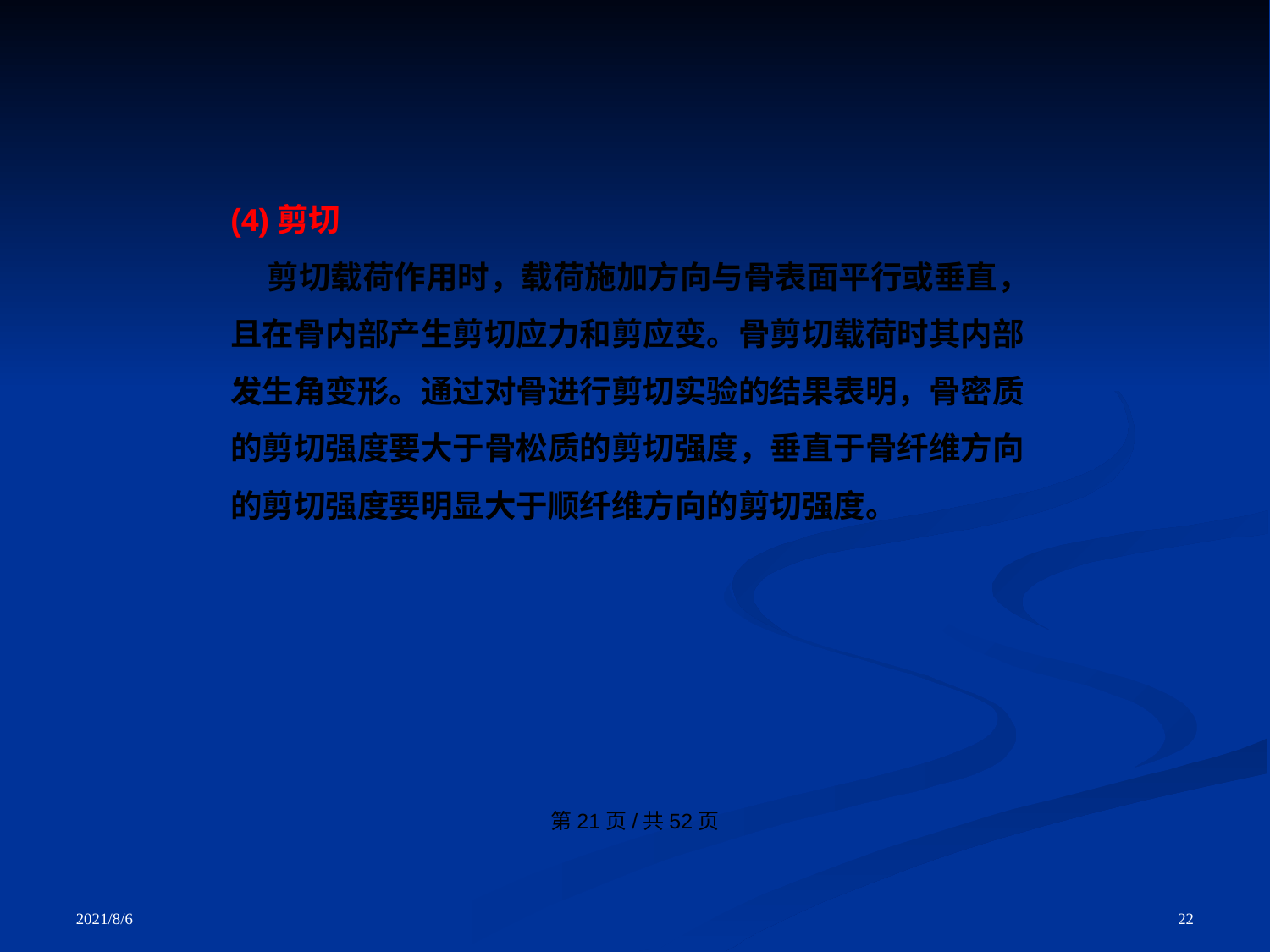

第21页/共52页
(4)剪切
    剪切载荷作用时，载荷施加方向与骨表面平行或垂直，且在骨内部产生剪切应力和剪应变。骨剪切载荷时其内部发生角变形。通过对骨进行剪切实验的结果表明，骨密质的剪切强度要大于骨松质的剪切强度，垂直于骨纤维方向的剪切强度要明显大于顺纤维方向的剪切强度。
22
2021/8/6